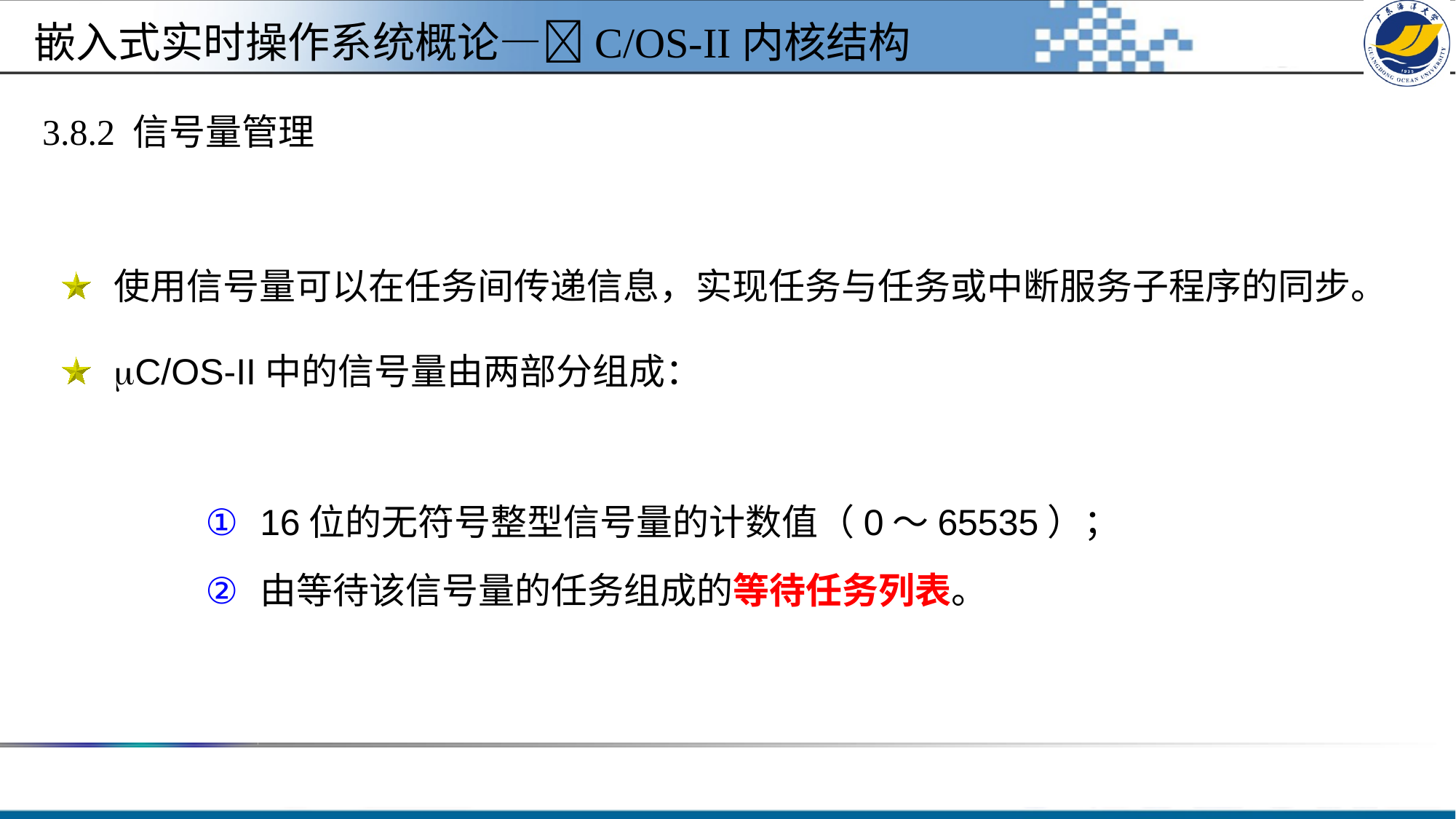

嵌入式实时操作系统概论—μC/OS-II内核结构
# 3.8.2 信号量管理
使用信号量可以在任务间传递信息，实现任务与任务或中断服务子程序的同步。
μC/OS-II中的信号量由两部分组成：
16位的无符号整型信号量的计数值（0～65535）；
由等待该信号量的任务组成的等待任务列表。
63